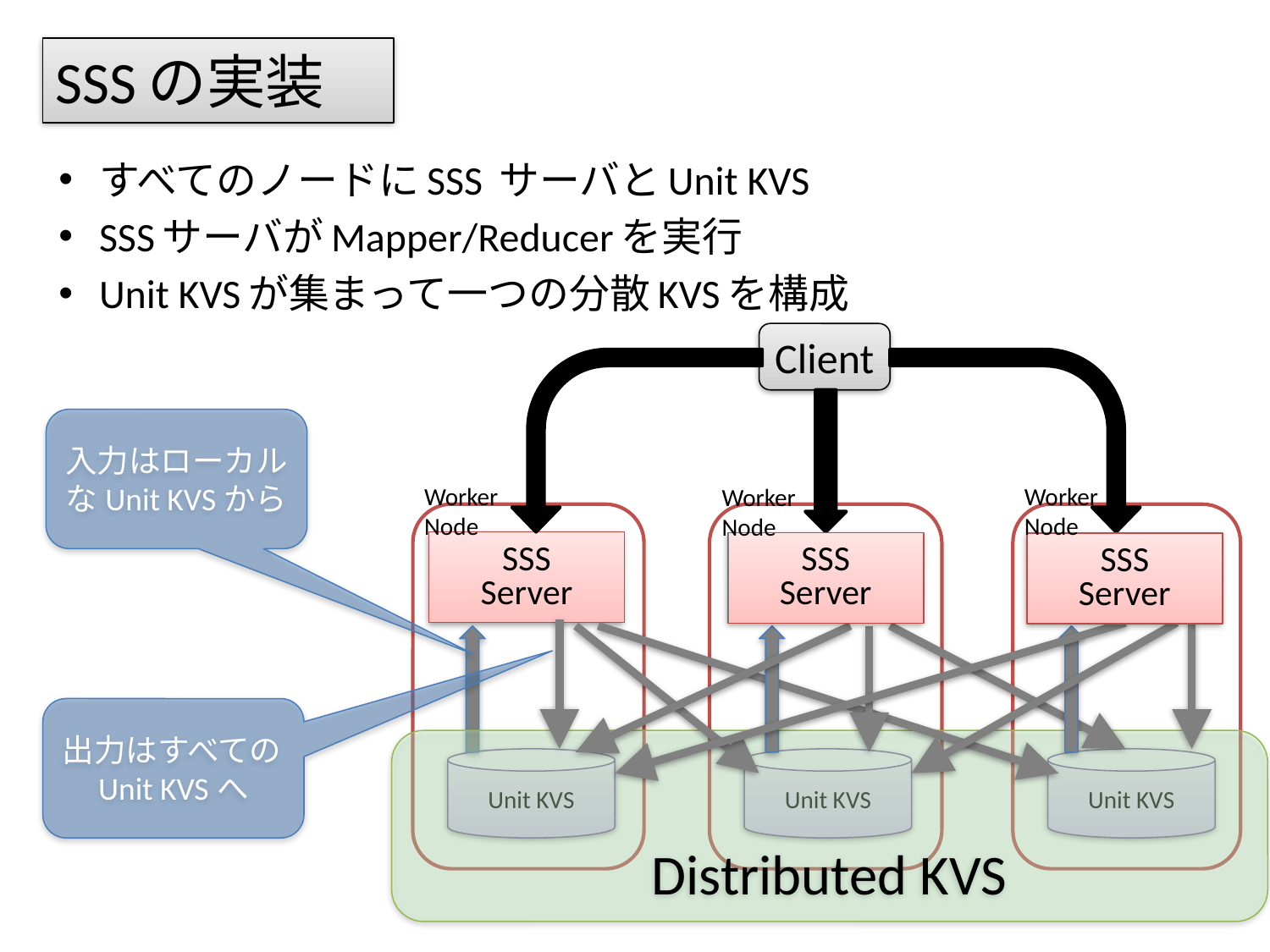

# SSSの実装
すべてのノードにSSS サーバとUnit KVS
SSSサーバがMapper/Reducerを実行
Unit KVSが集まって一つの分散KVSを構成

Client

Worker
Node
Worker
Node
Worker
Node

SSS
Server
SSS
Server
SSS
Server

Distributed KVS
Unit KVS
Unit KVS
Unit KVS
入力はローカルなUnit KVSから
出力はすべてのUnit KVSへ